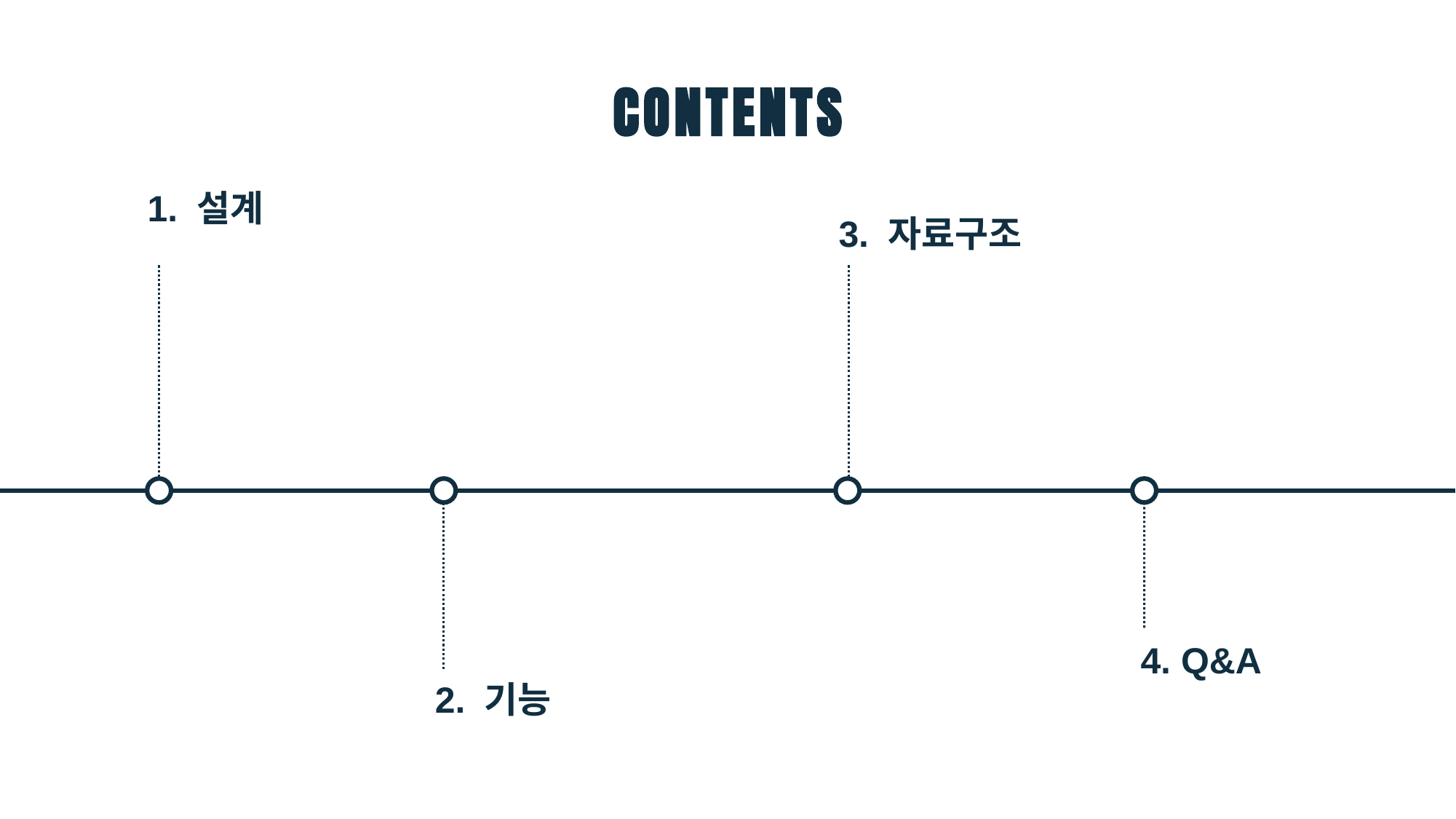

CONTENTS
1. 설계
3. 자료구조

4. Q&A
2. 기능